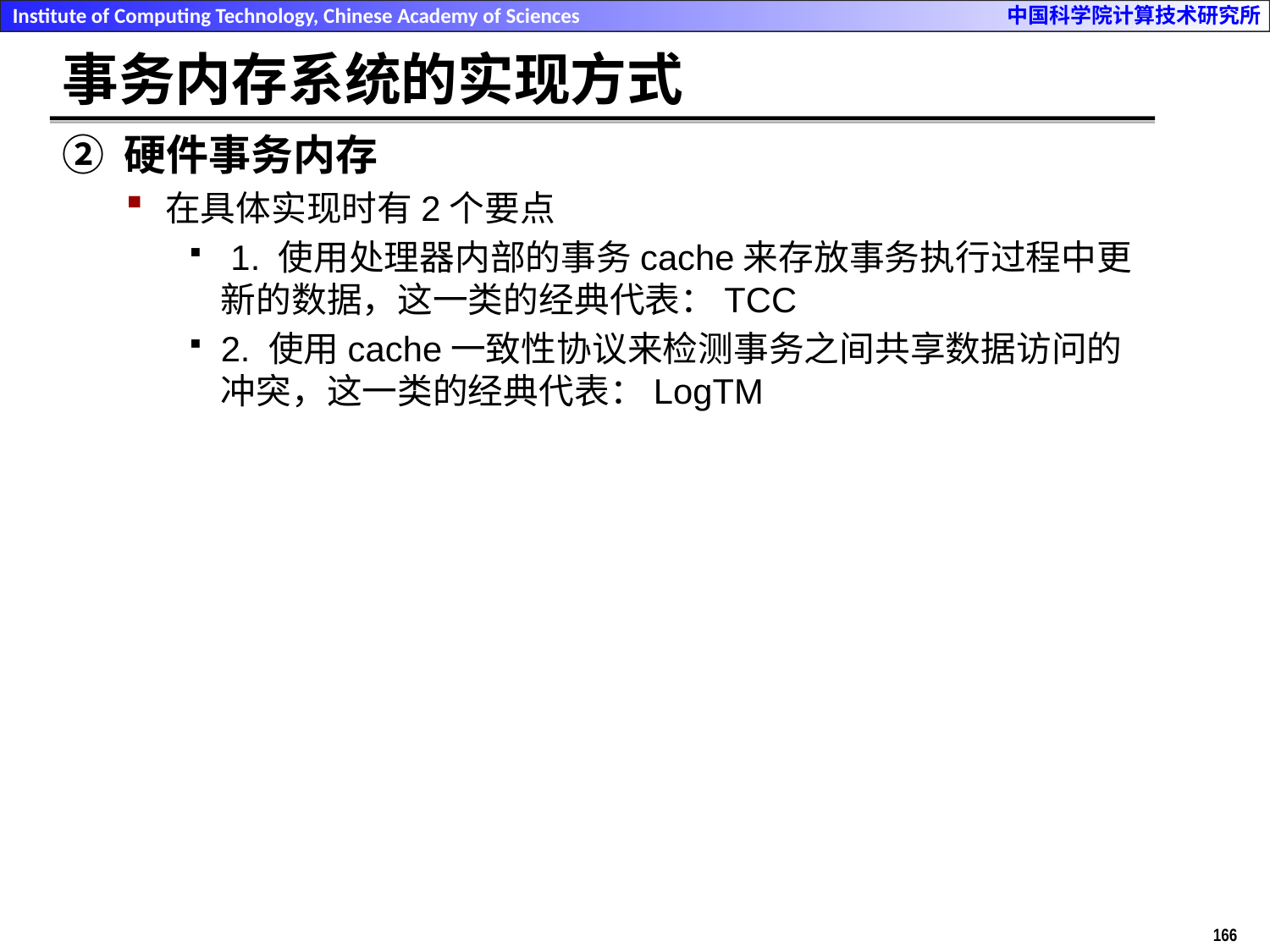

# 事务内存系统的实现方式
② 硬件事务内存
在具体实现时有2个要点
 1. 使用处理器内部的事务cache来存放事务执行过程中更新的数据，这一类的经典代表：TCC
2. 使用cache一致性协议来检测事务之间共享数据访问的冲突，这一类的经典代表：LogTM